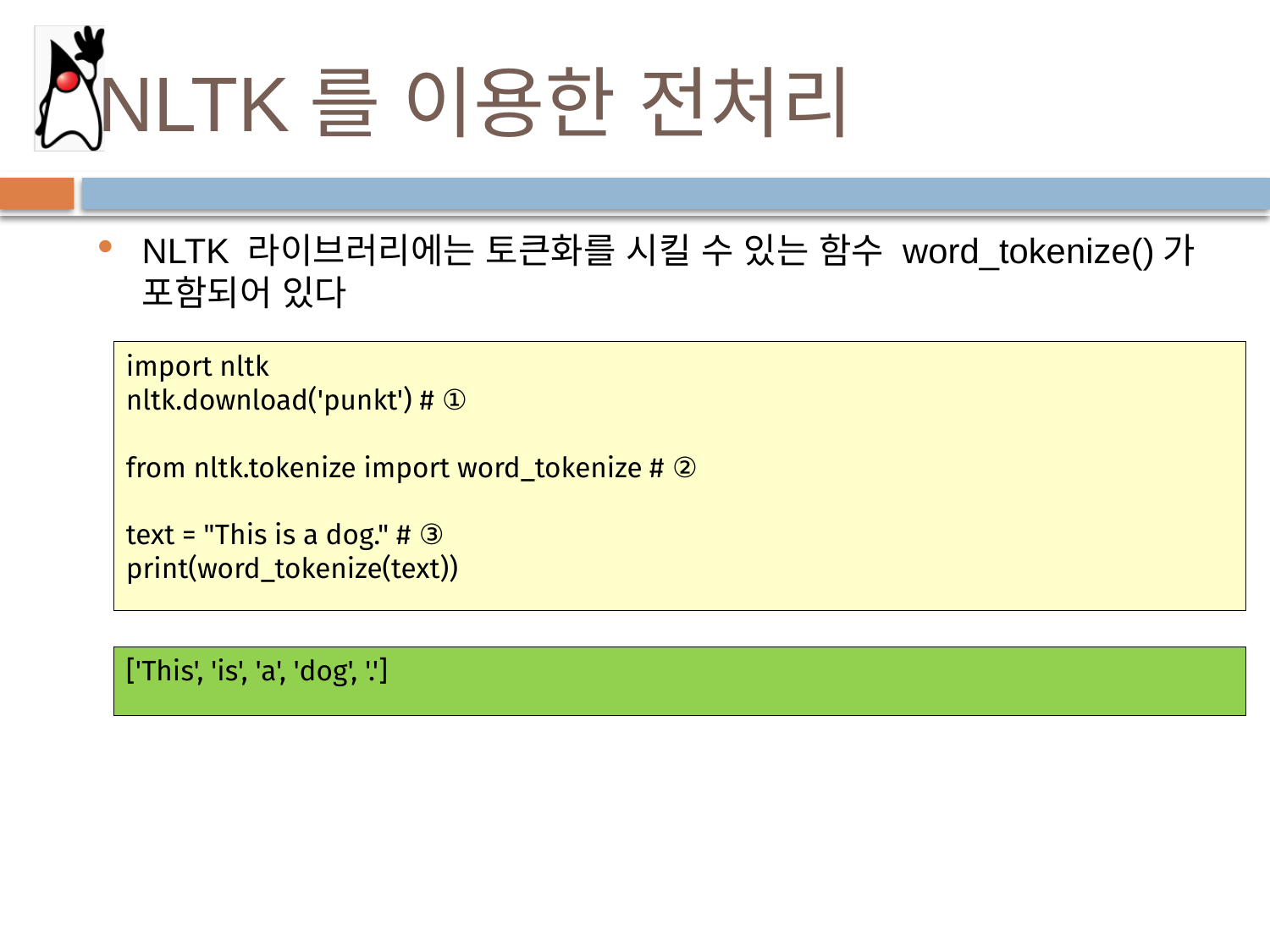

# NLTK를 이용한 전처리
NLTK 라이브러리에는 토큰화를 시킬 수 있는 함수 word_tokenize()가 포함되어 있다
import nltk
nltk.download('punkt') # ①

from nltk.tokenize import word_tokenize # ②

text = "This is a dog." # ③
print(word_tokenize(text))
['This', 'is', 'a', 'dog', '.']